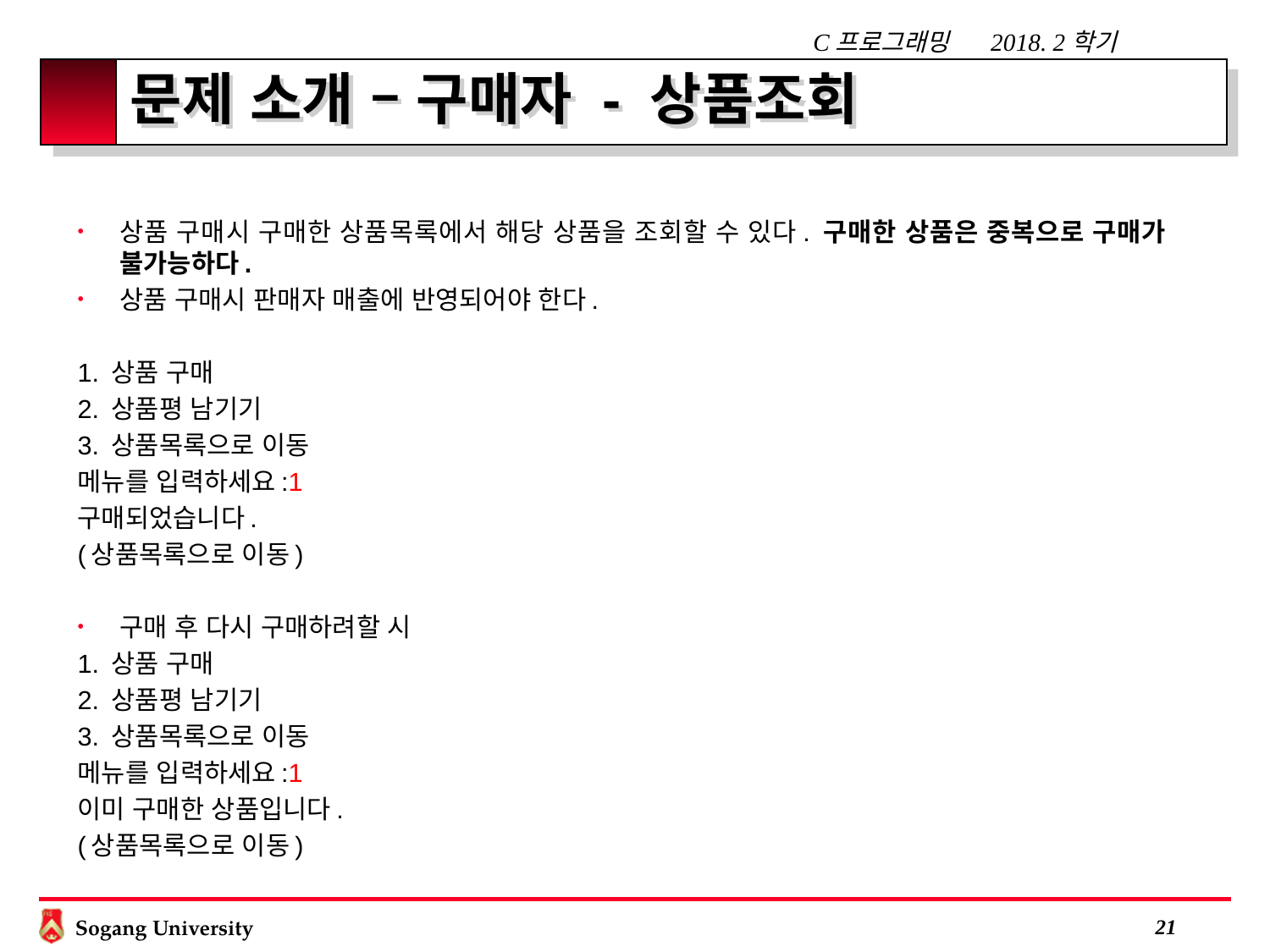

# 문제 소개 – 구매자 - 상품조회
상품 구매시 구매한 상품목록에서 해당 상품을 조회할 수 있다. 구매한 상품은 중복으로 구매가 불가능하다.
상품 구매시 판매자 매출에 반영되어야 한다.

1. 상품 구매
2. 상품평 남기기
3. 상품목록으로 이동
메뉴를 입력하세요:1
구매되었습니다.
(상품목록으로 이동)

구매 후 다시 구매하려할 시
1. 상품 구매
2. 상품평 남기기
3. 상품목록으로 이동
메뉴를 입력하세요:1
이미 구매한 상품입니다.
(상품목록으로 이동)

 21